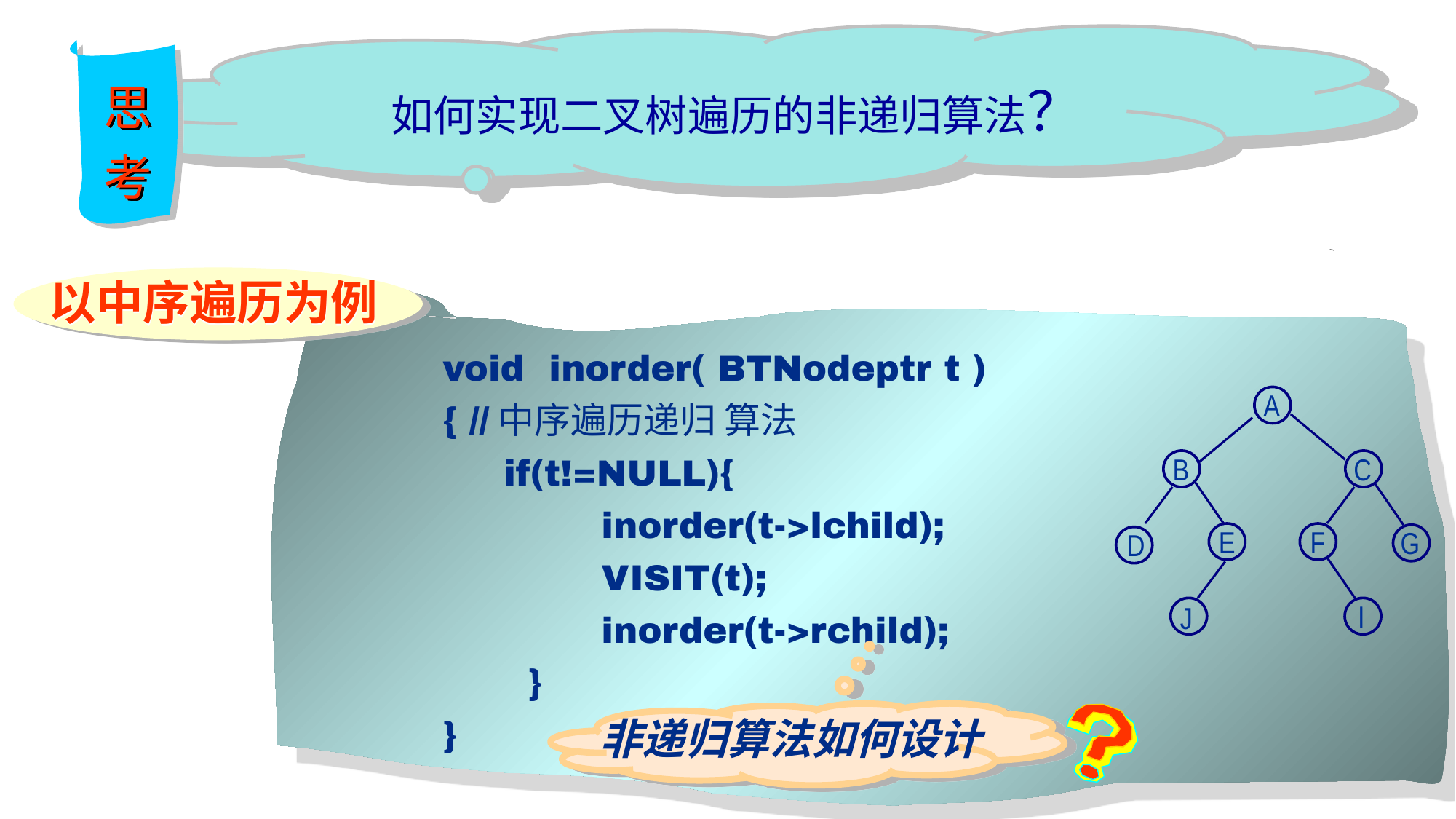

如何实现二叉树遍历的非递归算法？
思
考

以中序遍历为例

void  inorder( BTNodeptr t )
{ //中序遍历递归 算法
     if(t!=NULL){
             inorder(t->lchild);
             VISIT(t);
             inorder(t->rchild);
       }
}
A

B
C

E
F
G
D

I
J

非递归算法如何设计